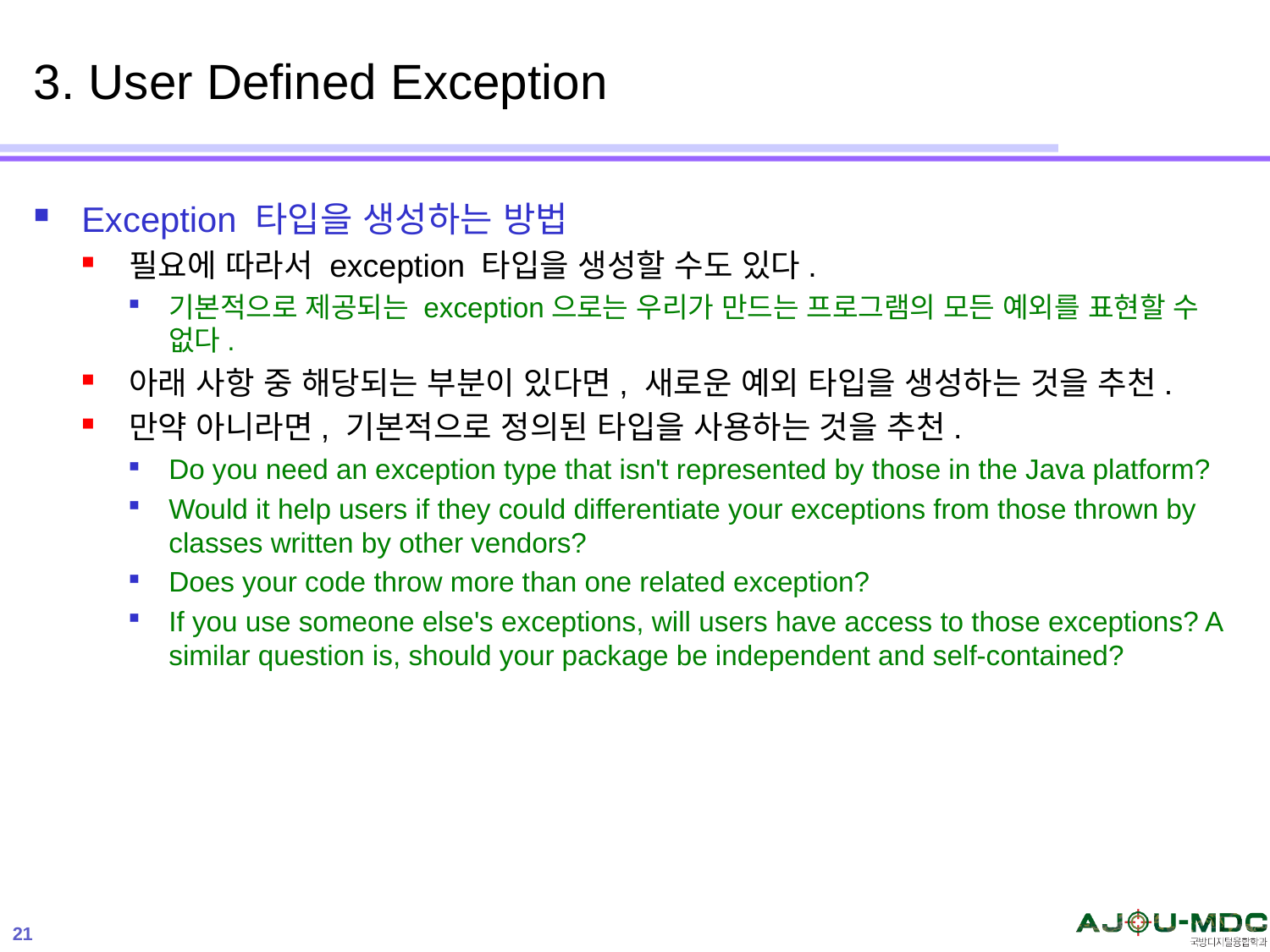

# 3. User Defined Exception
Exception 타입을 생성하는 방법
필요에 따라서 exception 타입을 생성할 수도 있다.
기본적으로 제공되는 exception으로는 우리가 만드는 프로그램의 모든 예외를 표현할 수 없다.
아래 사항 중 해당되는 부분이 있다면, 새로운 예외 타입을 생성하는 것을 추천.
만약 아니라면, 기본적으로 정의된 타입을 사용하는 것을 추천.
Do you need an exception type that isn't represented by those in the Java platform?
Would it help users if they could differentiate your exceptions from those thrown by classes written by other vendors?
Does your code throw more than one related exception?
If you use someone else's exceptions, will users have access to those exceptions? A similar question is, should your package be independent and self-contained?
21